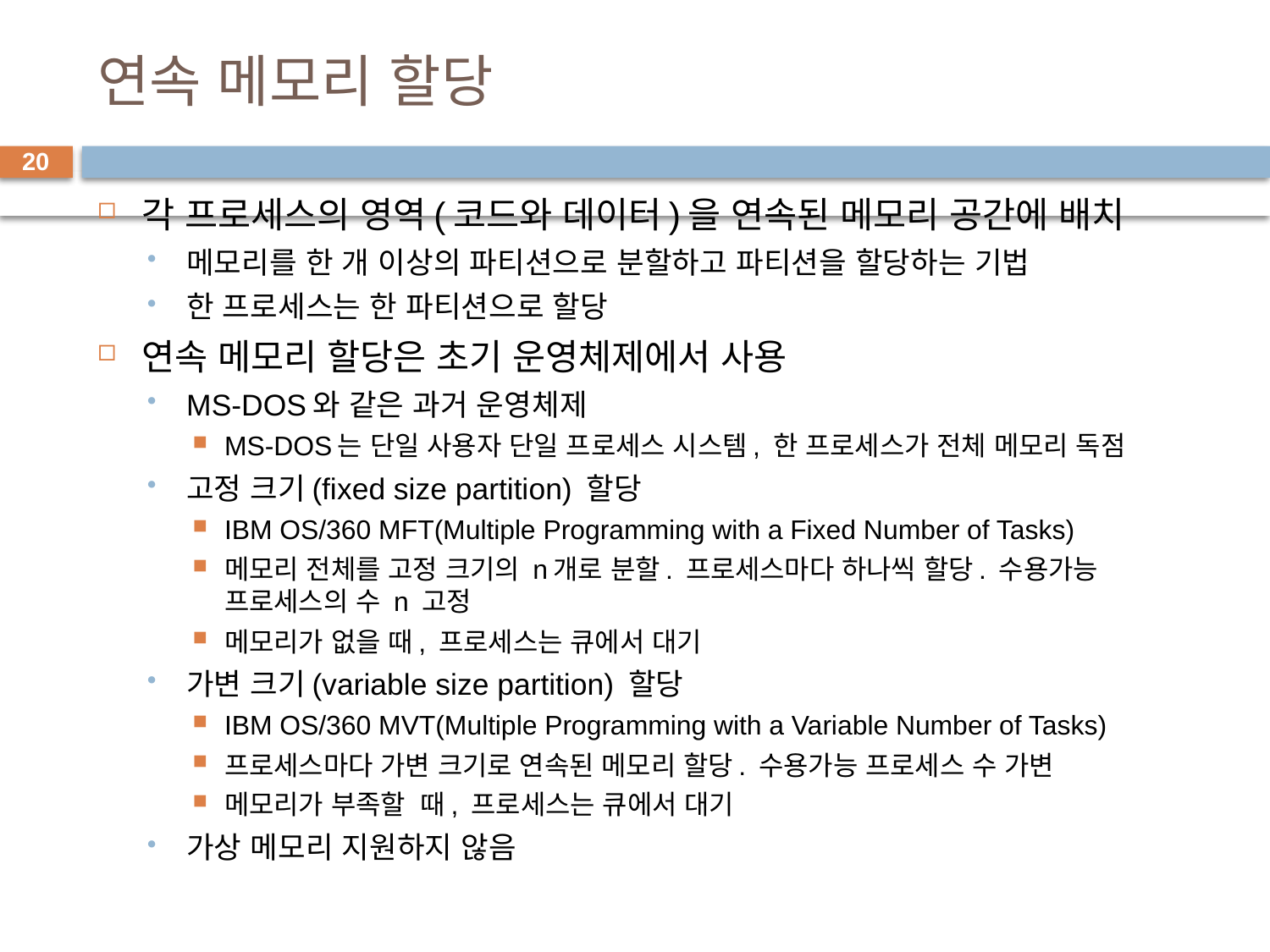

# 연속 메모리 할당
20
각 프로세스의 영역(코드와 데이터)을 연속된 메모리 공간에 배치
메모리를 한 개 이상의 파티션으로 분할하고 파티션을 할당하는 기법
한 프로세스는 한 파티션으로 할당
연속 메모리 할당은 초기 운영체제에서 사용
MS-DOS와 같은 과거 운영체제
MS-DOS는 단일 사용자 단일 프로세스 시스템, 한 프로세스가 전체 메모리 독점
고정 크기(fixed size partition) 할당
IBM OS/360 MFT(Multiple Programming with a Fixed Number of Tasks)
메모리 전체를 고정 크기의 n개로 분할. 프로세스마다 하나씩 할당. 수용가능 프로세스의 수 n 고정
메모리가 없을 때, 프로세스는 큐에서 대기
가변 크기(variable size partition) 할당
IBM OS/360 MVT(Multiple Programming with a Variable Number of Tasks)
프로세스마다 가변 크기로 연속된 메모리 할당. 수용가능 프로세스 수 가변
메모리가 부족할  때, 프로세스는 큐에서 대기
가상 메모리 지원하지 않음